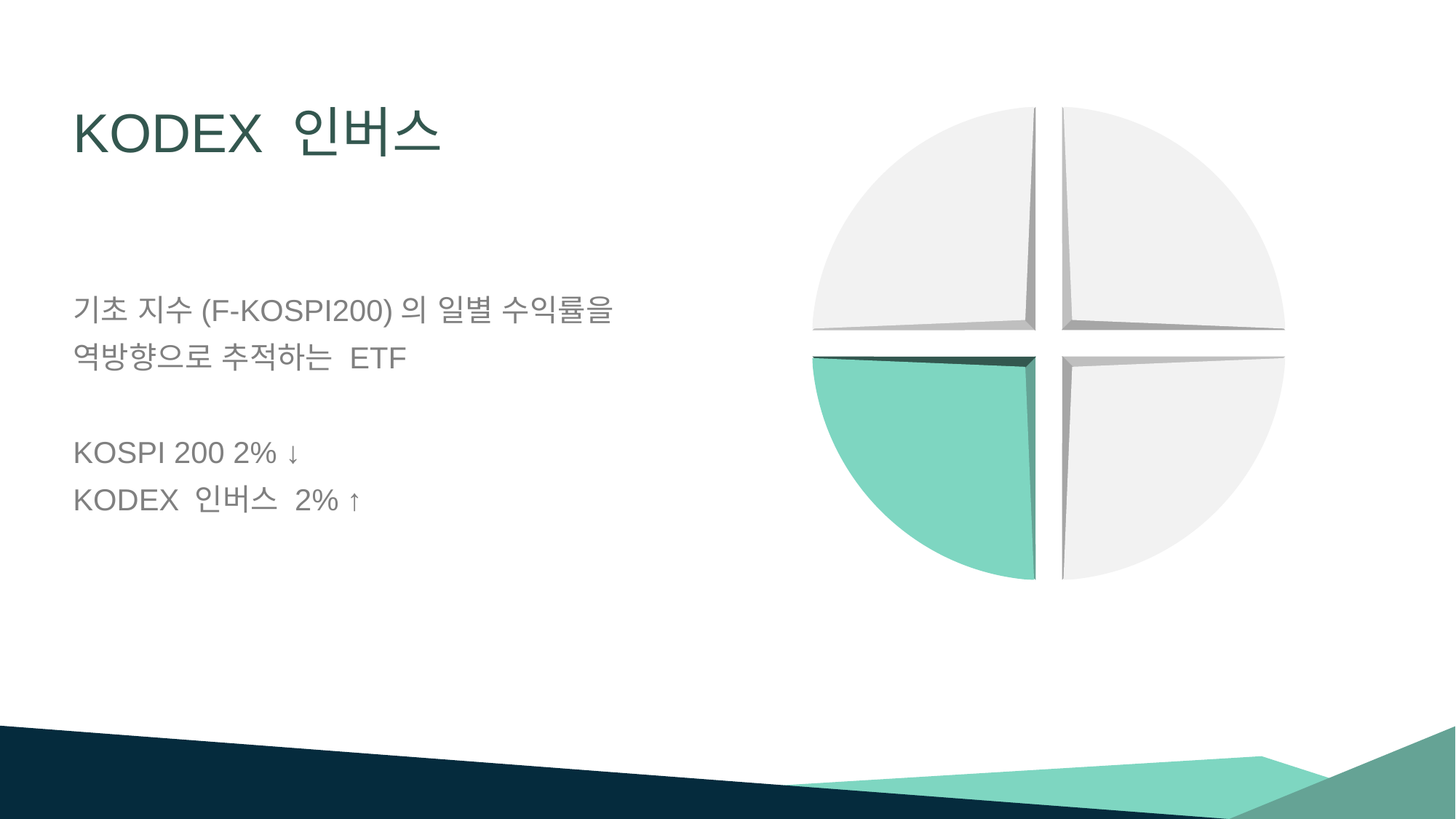

# KODEX 인버스
기초 지수(F-KOSPI200)의 일별 수익률을 역방향으로 추적하는 ETF

KOSPI 200 2% ↓
KODEX 인버스 2% ↑